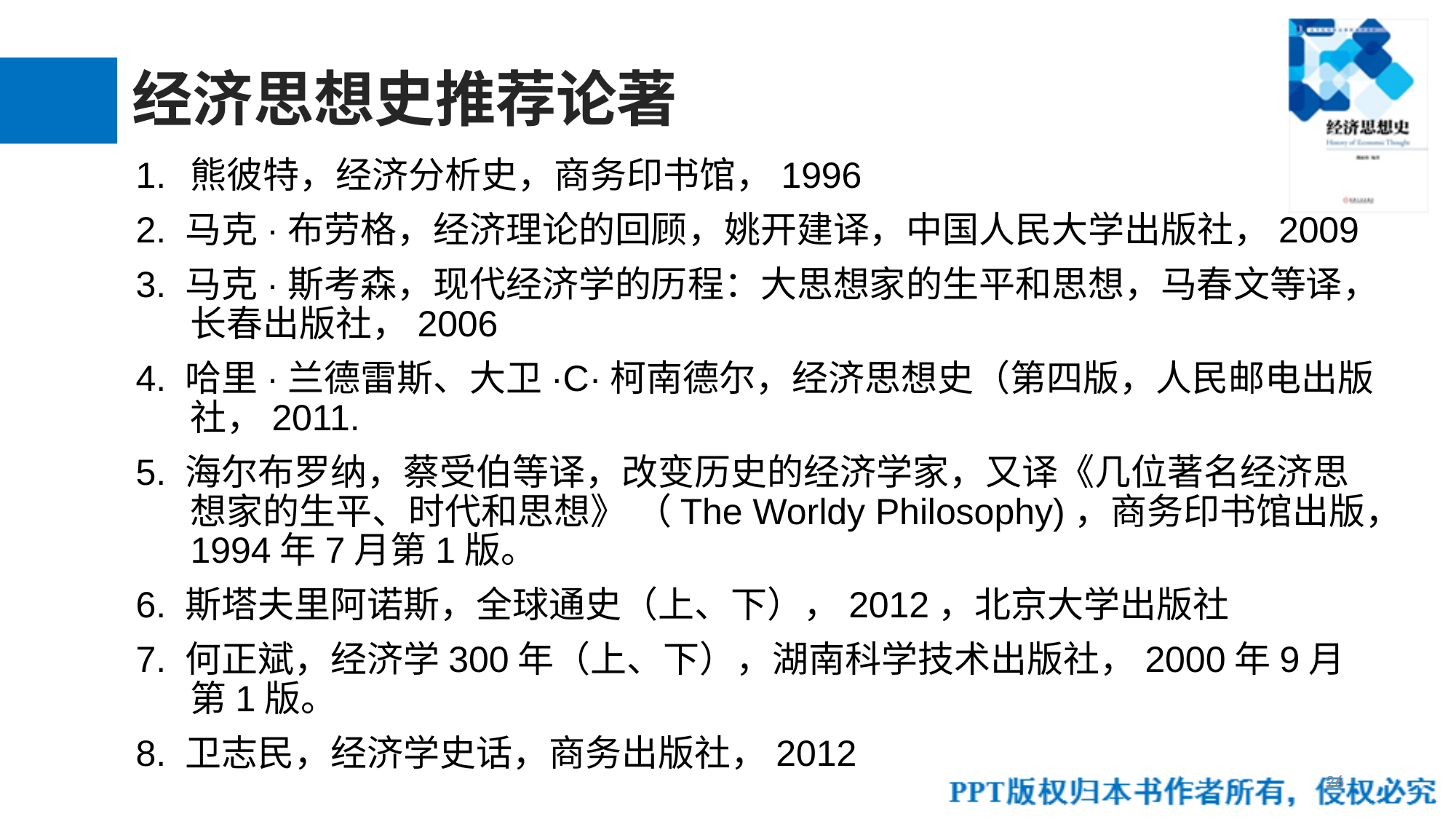

# 经济思想史推荐论著
熊彼特，经济分析史，商务印书馆，1996
2. 马克·布劳格，经济理论的回顾，姚开建译，中国人民大学出版社，2009
3. 马克·斯考森，现代经济学的历程：大思想家的生平和思想，马春文等译，长春出版社，2006
4. 哈里·兰德雷斯、大卫·C·柯南德尔，经济思想史（第四版，人民邮电出版社，2011.
5. 海尔布罗纳，蔡受伯等译，改变历史的经济学家，又译《几位著名经济思想家的生平、时代和思想》 （The Worldy Philosophy)，商务印书馆出版，1994年7月第1版。
6. 斯塔夫里阿诺斯，全球通史（上、下），2012，北京大学出版社
7. 何正斌，经济学300年（上、下），湖南科学技术出版社，2000年9月第1版。
8. 卫志民，经济学史话，商务出版社，2012

26